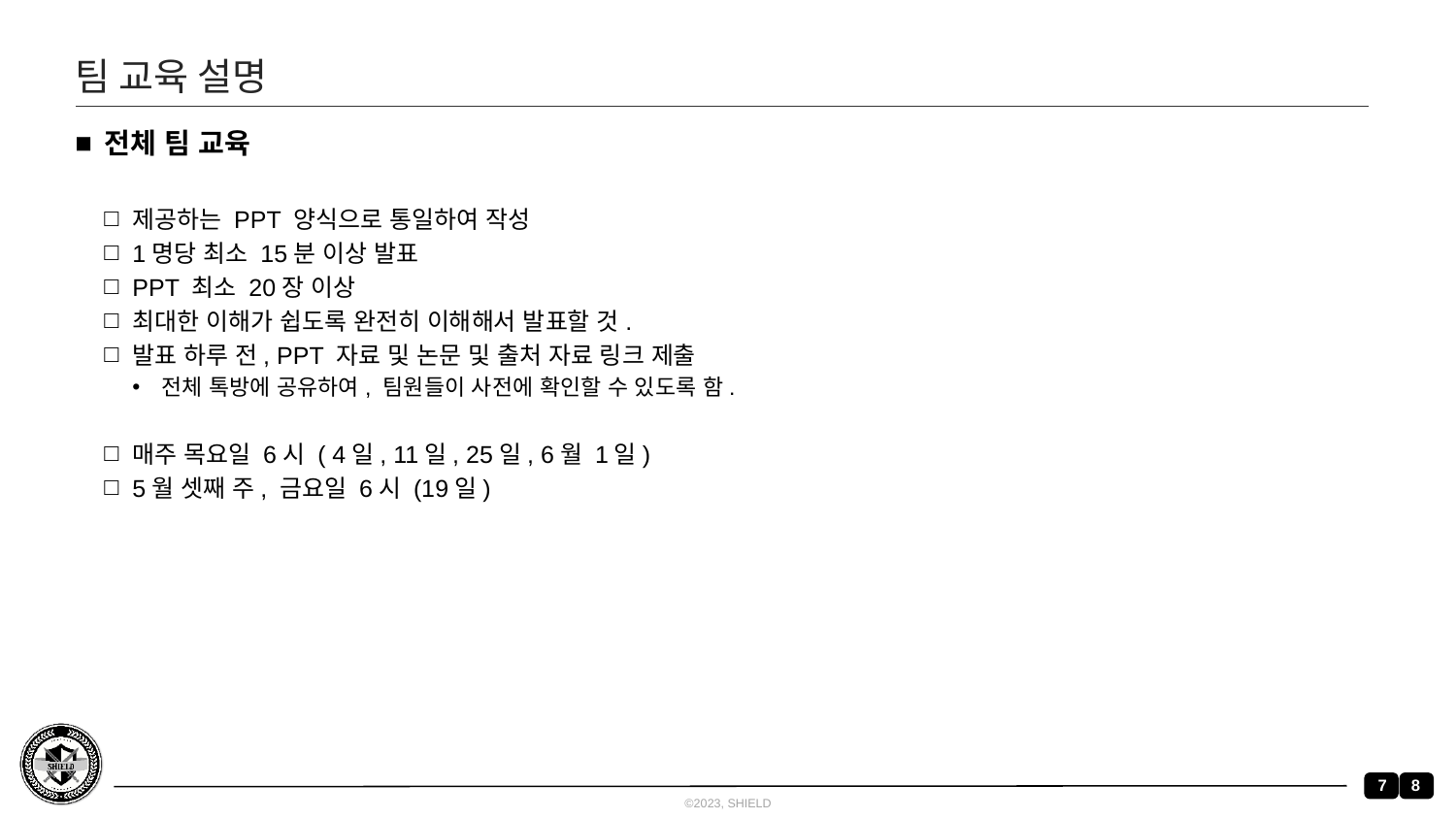

# 팀 교육 설명
전체 팀 교육

제공하는 PPT 양식으로 통일하여 작성
1명당 최소 15분 이상 발표
PPT 최소 20장 이상
최대한 이해가 쉽도록 완전히 이해해서 발표할 것.
발표 하루 전, PPT 자료 및 논문 및 출처 자료 링크 제출
전체 톡방에 공유하여, 팀원들이 사전에 확인할 수 있도록 함.

매주 목요일 6시 ( 4일, 11일, 25일, 6월 1일)
5월 셋째 주, 금요일 6시 (19일)